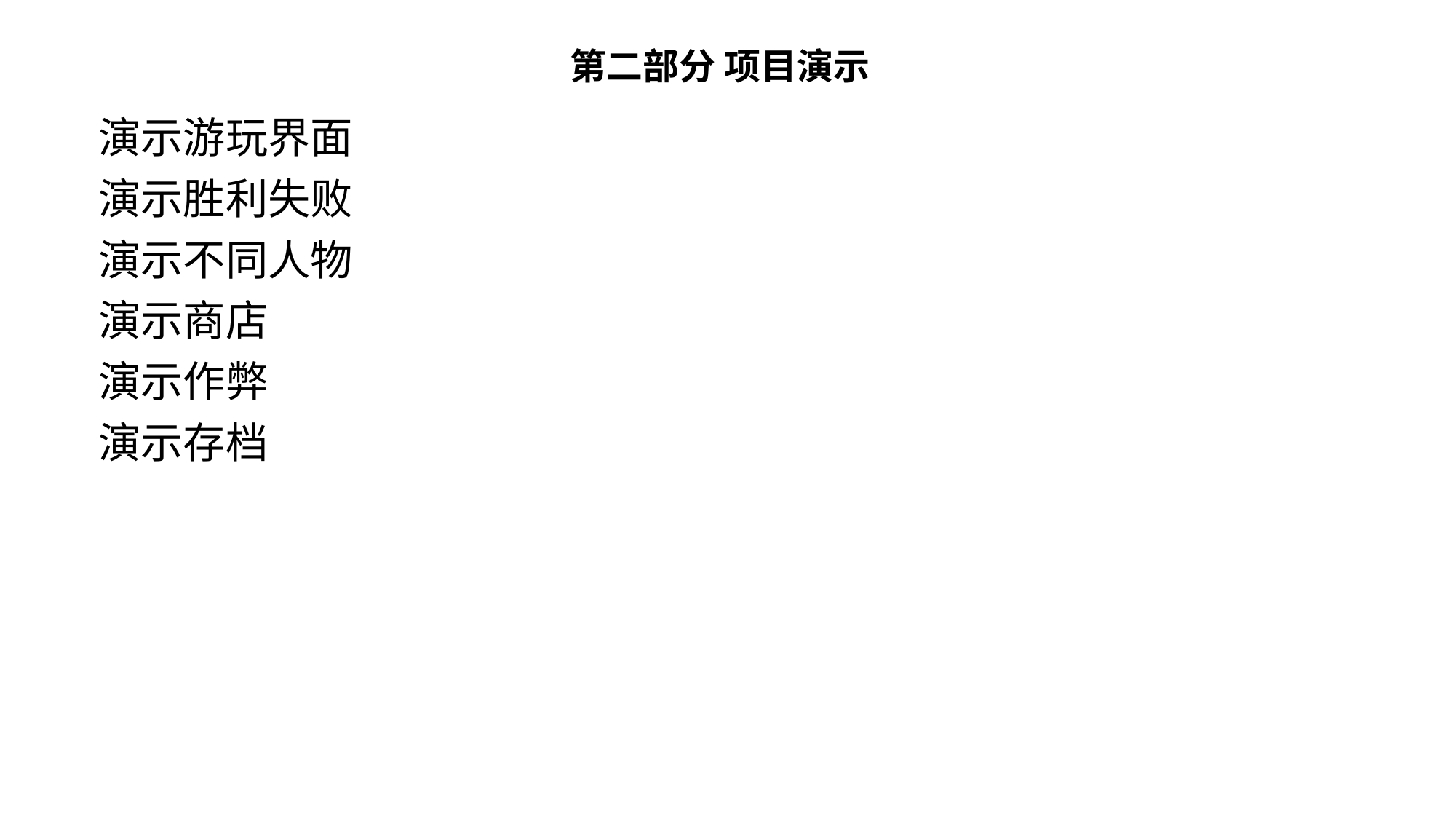

第二部分 项目演示
演示游玩界面
演示胜利失败
演示不同人物
演示商店
演示作弊
演示存档